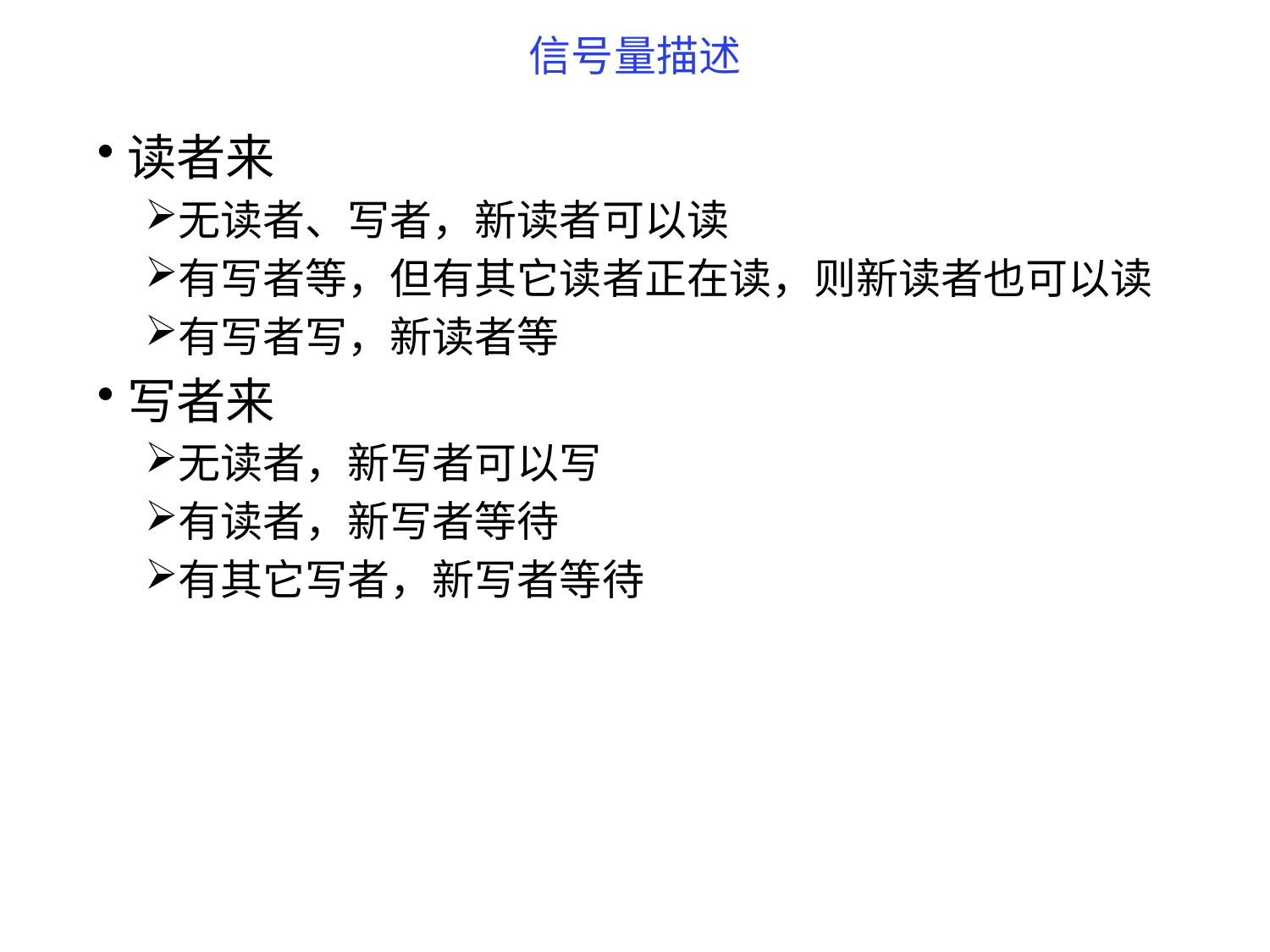

# 信号量描述
读者来
无读者、写者，新读者可以读
有写者等，但有其它读者正在读，则新读者也可以读
有写者写，新读者等
写者来
无读者，新写者可以写
有读者，新写者等待
有其它写者，新写者等待